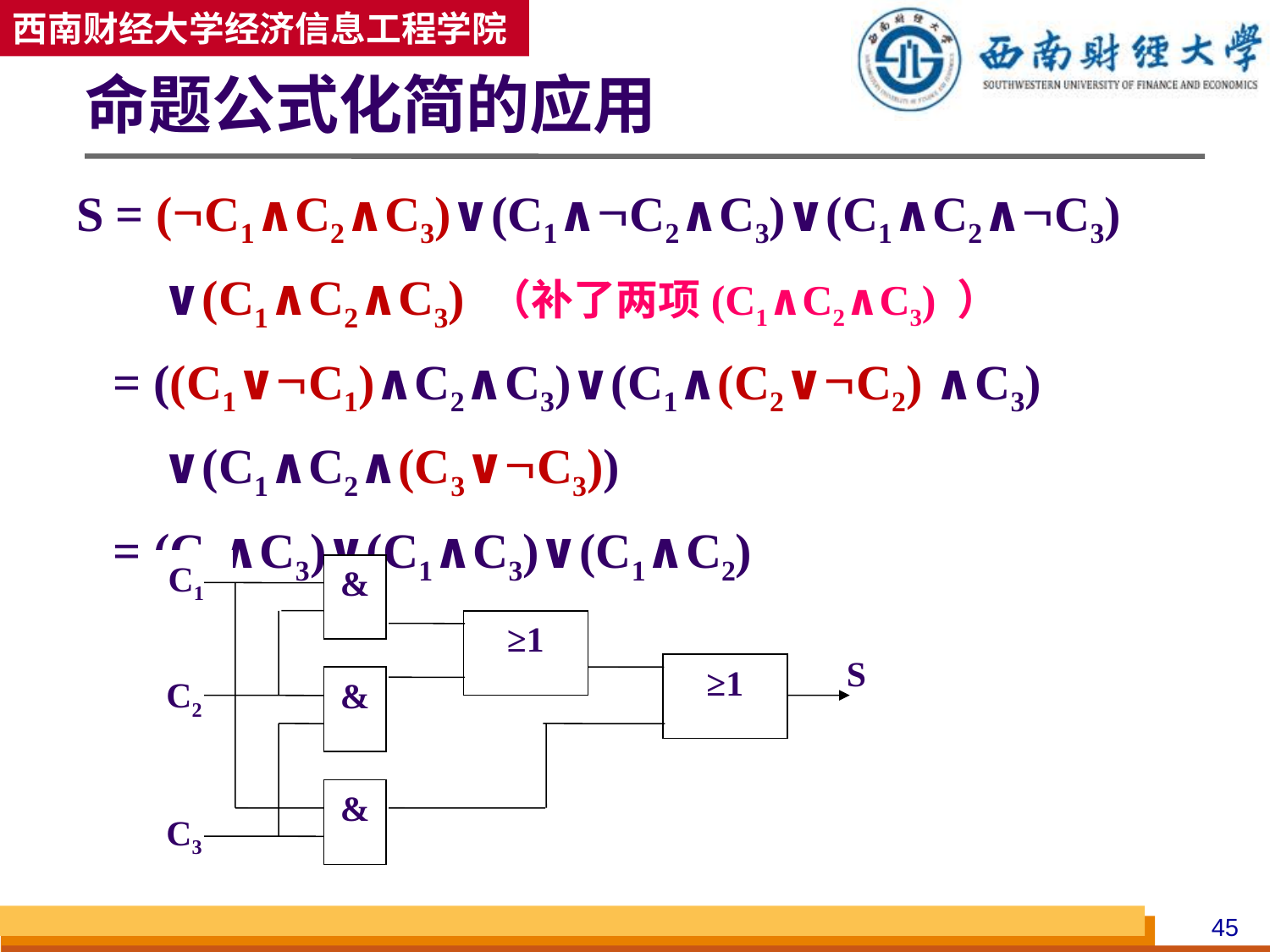

命题公式化简的应用
S = (¬C1∧C2∧C3)∨(C1∧¬C2∧C3)∨(C1∧C2∧¬C3)
       ∨(C1∧C2∧C3) （补了两项(C1∧C2∧C3) ）
   = ((C1∨¬C1)∧C2∧C3)∨(C1∧(C2∨¬C2) ∧C3)
       ∨(C1∧C2∧(C3∨¬C3))
   = (C2∧C3)∨(C1∧C3)∨(C1∧C2)
C1
&

≥1

S
≥1
C2
&

&
C3